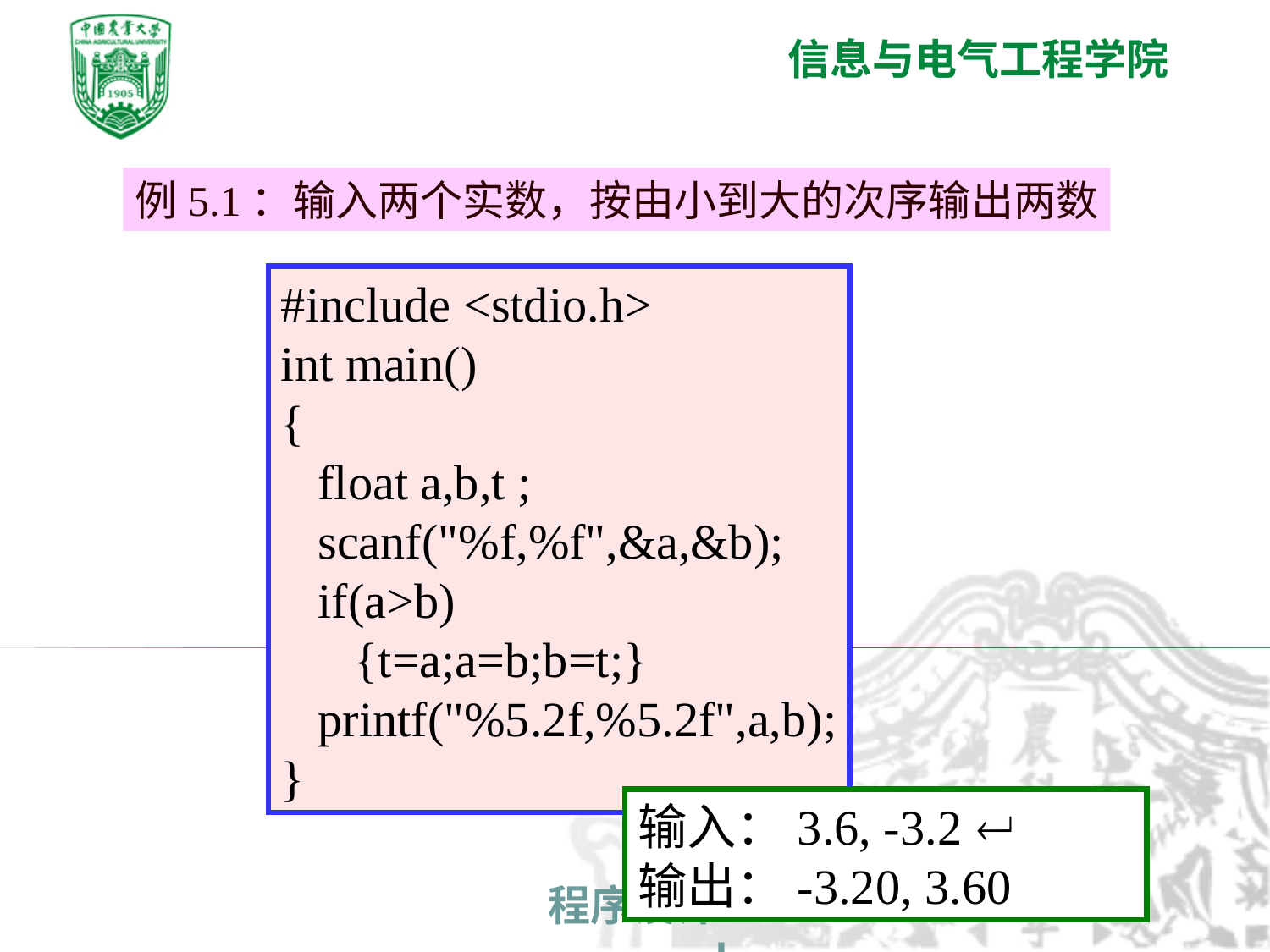

例5.1：输入两个实数，按由小到大的次序输出两数
 #include <stdio.h>
 int main()
 {
    float a,b,t ;
    scanf("%f,%f",&a,&b);
    if(a>b)
       {t=a;a=b;b=t;}
    printf("%5.2f,%5.2f",a,b);
 }
输入：3.6, -3.2 ↵
输出：-3.20, 3.60